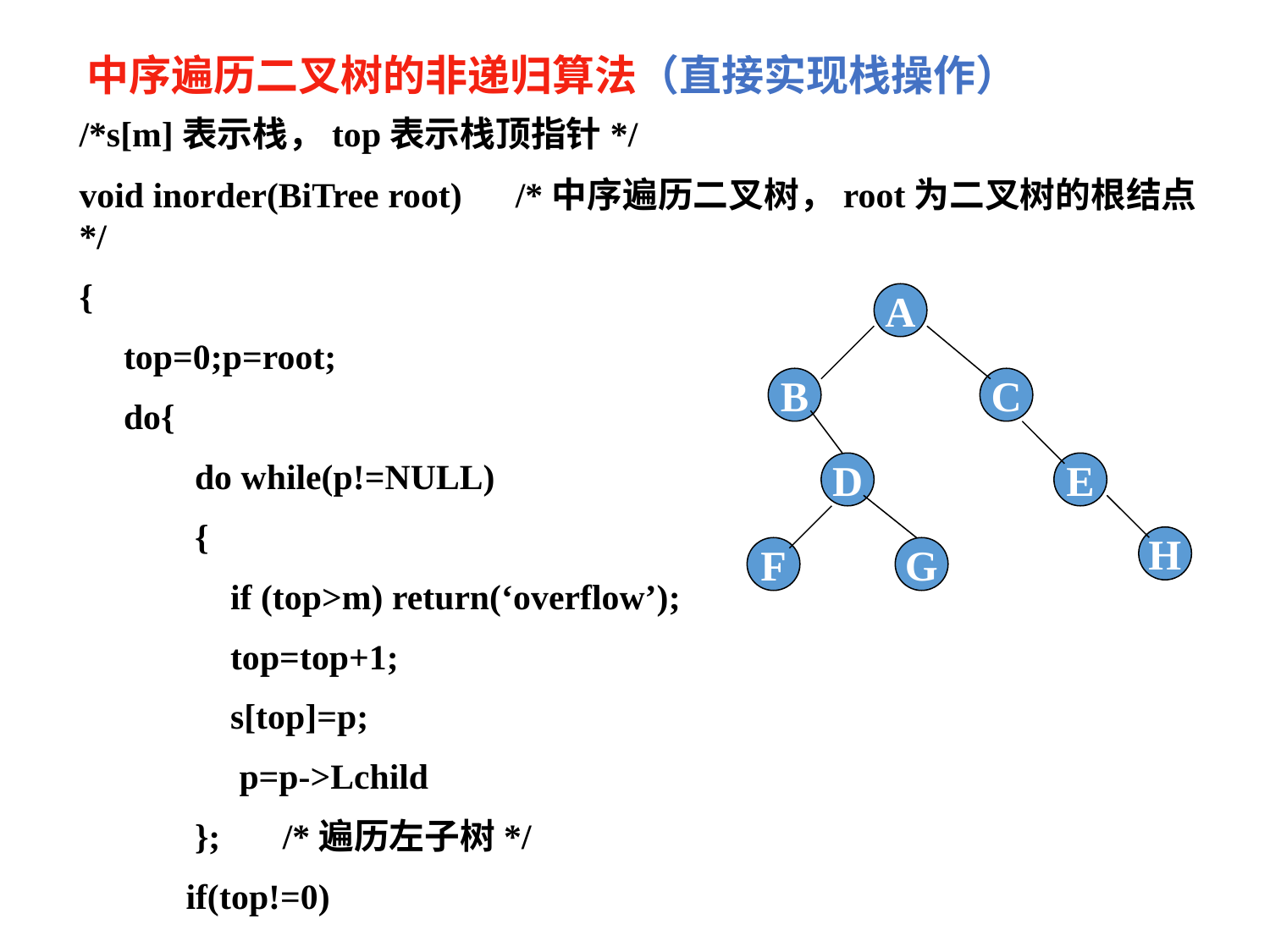

中序遍历二叉树的非递归算法（直接实现栈操作）
/*s[m]表示栈，top表示栈顶指针*/
void inorder(BiTree root)      /*中序遍历二叉树，root为二叉树的根结点*/
{
     top=0;p=root;
     do{
             do while(p!=NULL)
             {
                 if (top>m) return(‘overflow’);
                 top=top+1;
                 s[top]=p;
                  p=p->Lchild
             };       /*遍历左子树*/
            if(top!=0)
A

B
C

D
E

H
F
G